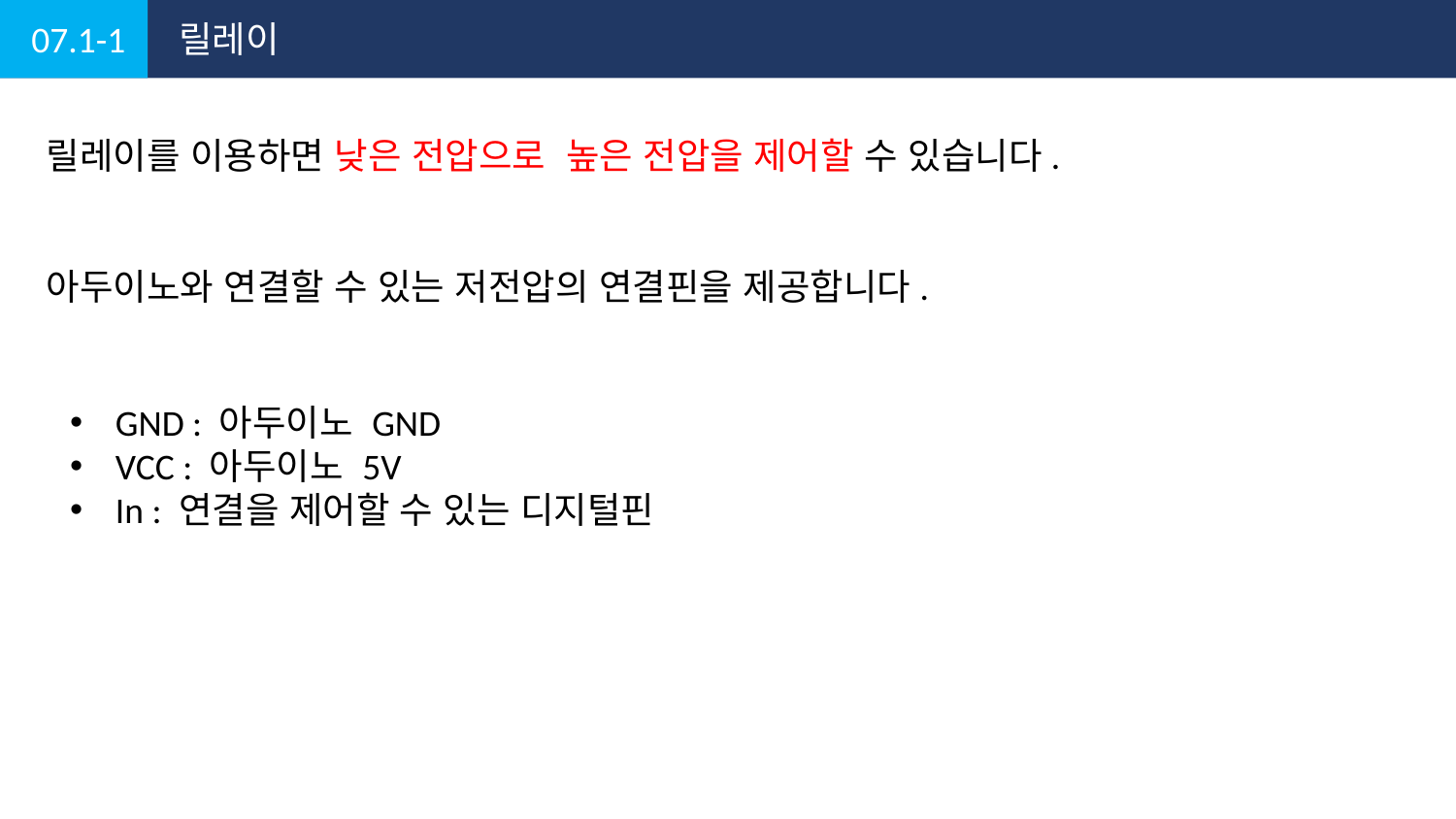

07.1-1
릴레이
릴레이를 이용하면 낮은 전압으로  높은 전압을 제어할 수 있습니다.
아두이노와 연결할 수 있는 저전압의 연결핀을 제공합니다.
GND : 아두이노 GND
VCC : 아두이노 5V
In : 연결을 제어할 수 있는 디지털핀